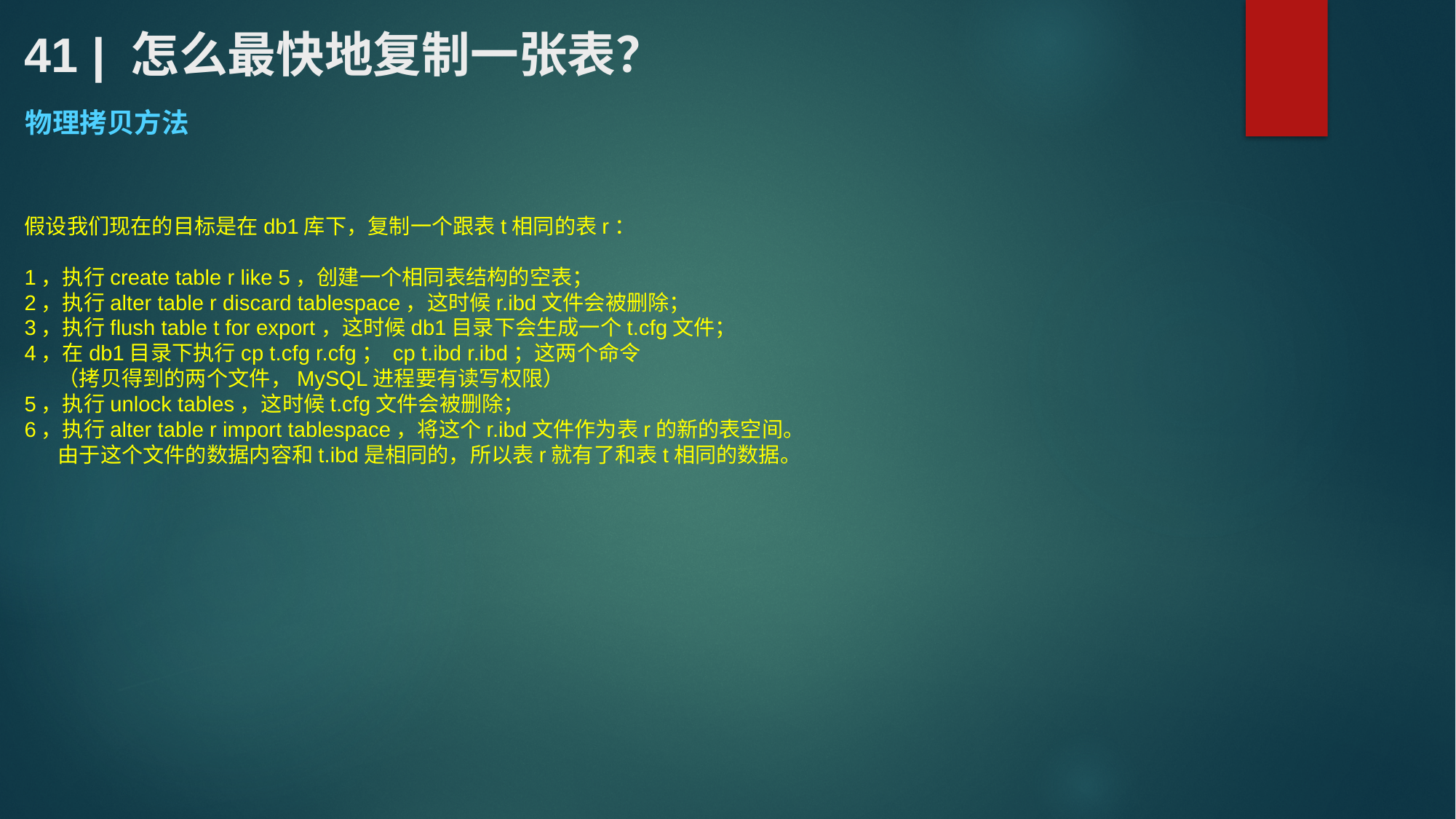

# 41 | 怎么最快地复制一张表？
物理拷贝方法
假设我们现在的目标是在db1库下，复制一个跟表t相同的表r：

1，执行create table r like 5，创建一个相同表结构的空表；
2，执行alter table r discard tablespace，这时候r.ibd文件会被删除；
3，执行flush table t for export，这时候db1目录下会生成一个t.cfg文件；
4，在db1目录下执行cp t.cfg r.cfg； cp t.ibd r.ibd；这两个命令
      （拷贝得到的两个文件，MySQL进程要有读写权限）
5，执行unlock tables，这时候t.cfg文件会被删除；
6，执行alter table r import tablespace，将这个r.ibd文件作为表r的新的表空间。
      由于这个文件的数据内容和t.ibd是相同的，所以表r就有了和表t相同的数据。